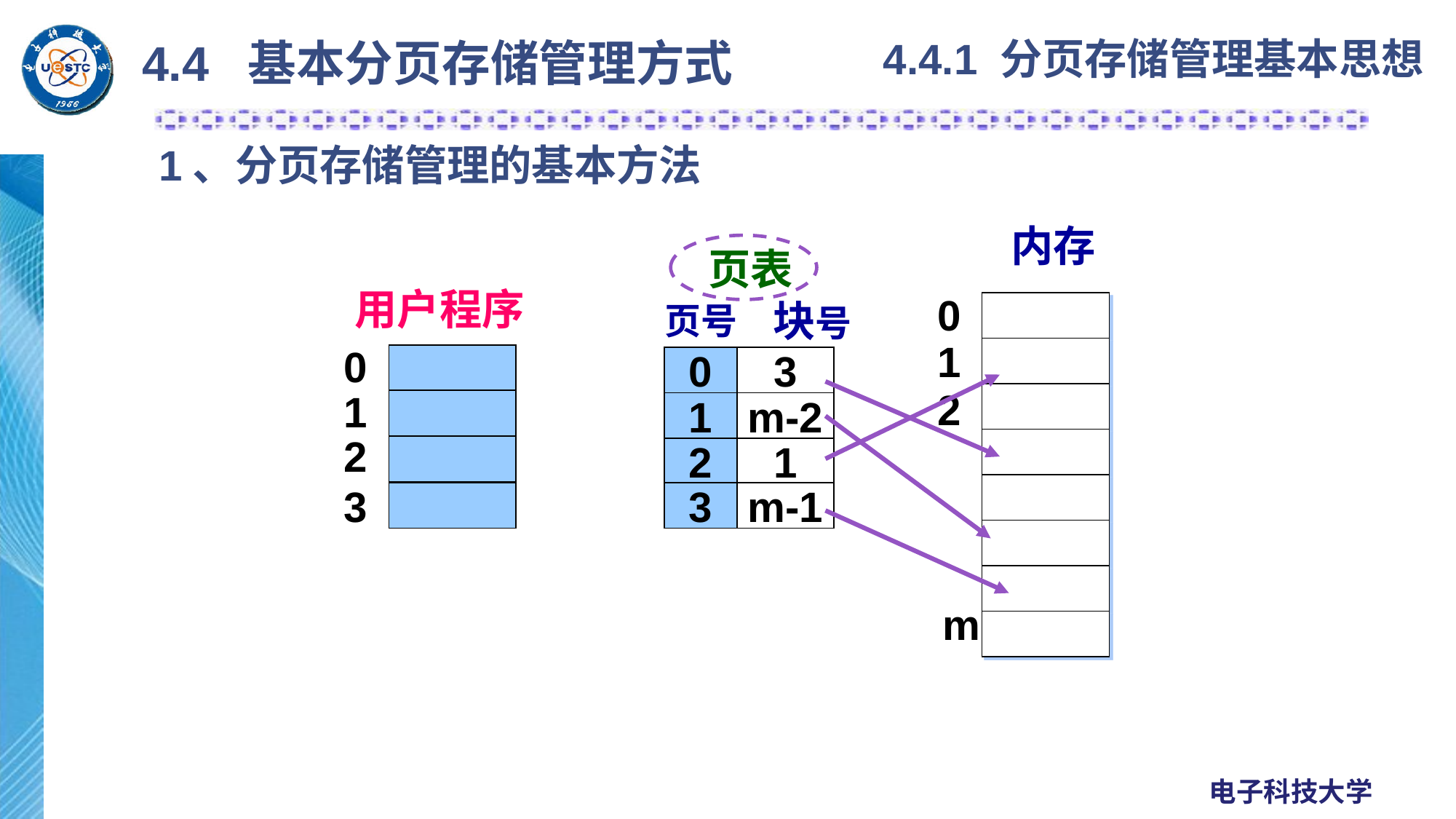

# 4.4.1 分页存储管理基本思想
4.4  基本分页存储管理方式

1、分页存储管理的基本方法
内存

 页表
用户程序
0
块号

页号
1
0

0

0
3

2
1

1
1
m-2

2

2

2
1
3

n

3
m-1

m